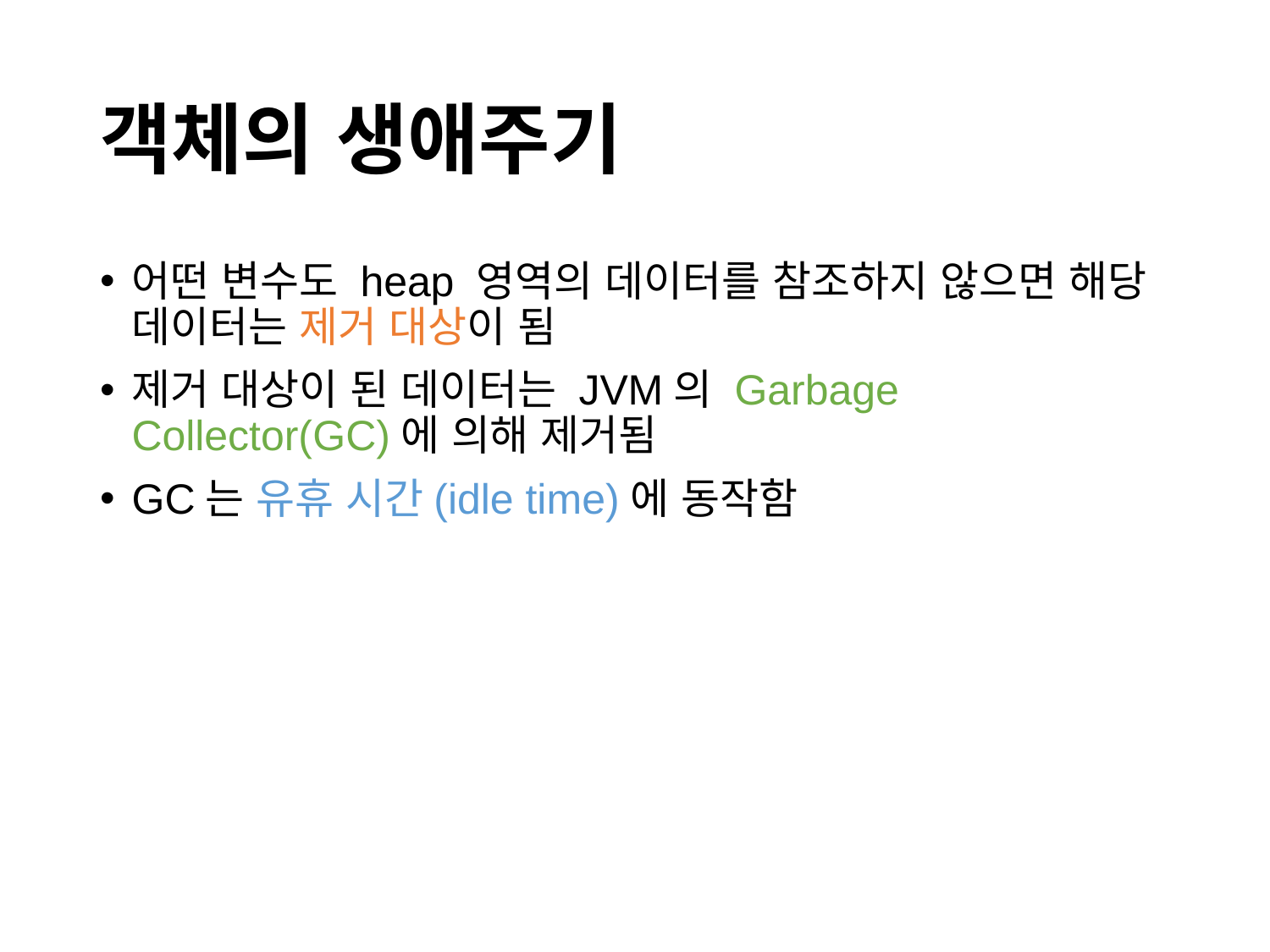

# 객체의 생애주기
어떤 변수도 heap 영역의 데이터를 참조하지 않으면 해당 데이터는 제거 대상이 됨
제거 대상이 된 데이터는 JVM의 Garbage  Collector(GC)에 의해 제거됨
GC는 유휴 시간(idle time)에 동작함